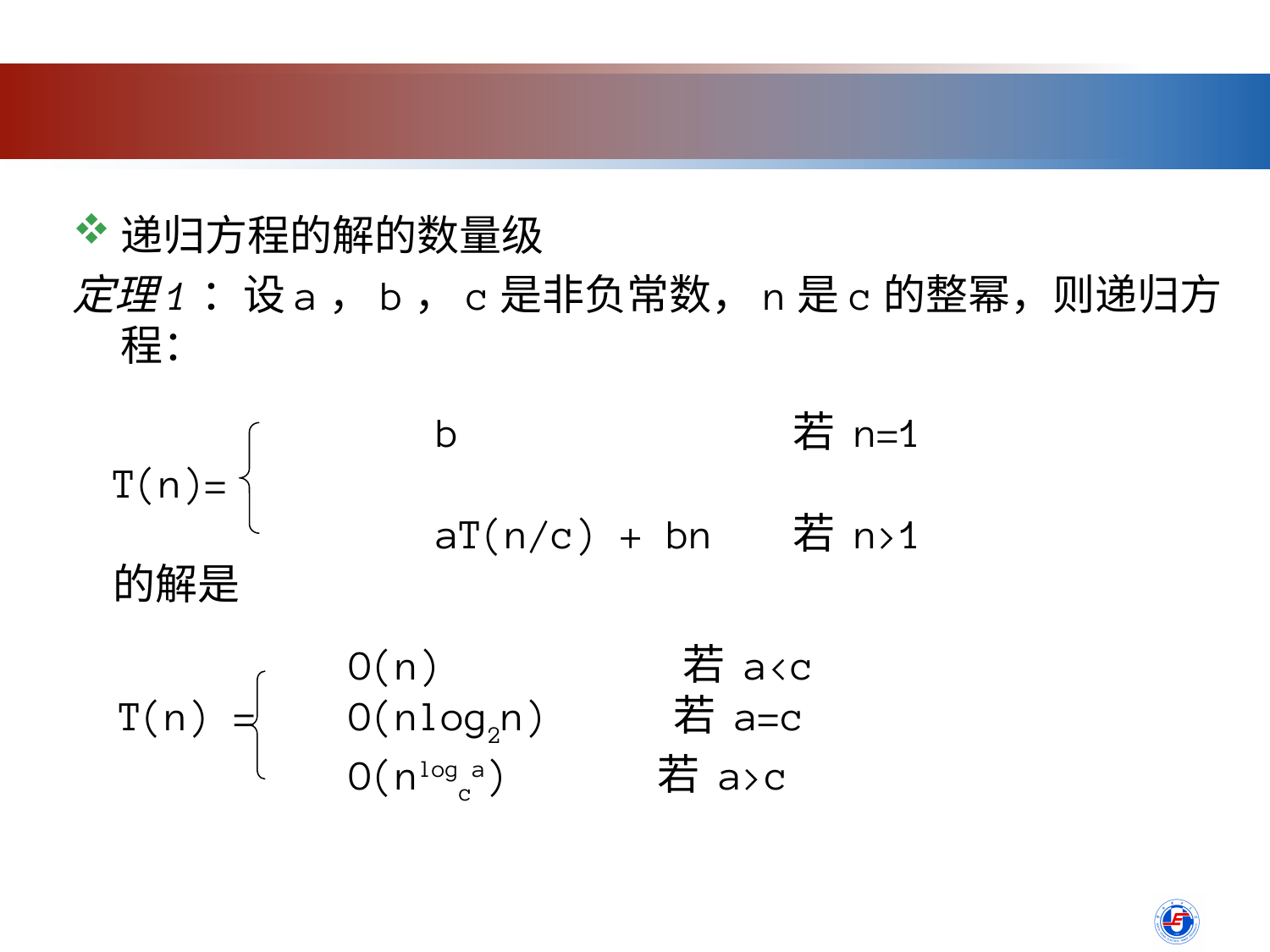

递归方程的解的数量级
定理1：设a，b，c是非负常数，n是c的整幂，则递归方程：
              b              若 n=1
T(n)=
              aT(n/c) + bn   若 n>1
的解是

          O(n)          若 a<c
T(n) =    O(nlog2n)     若 a=c
          O(nlogca)      若 a>c